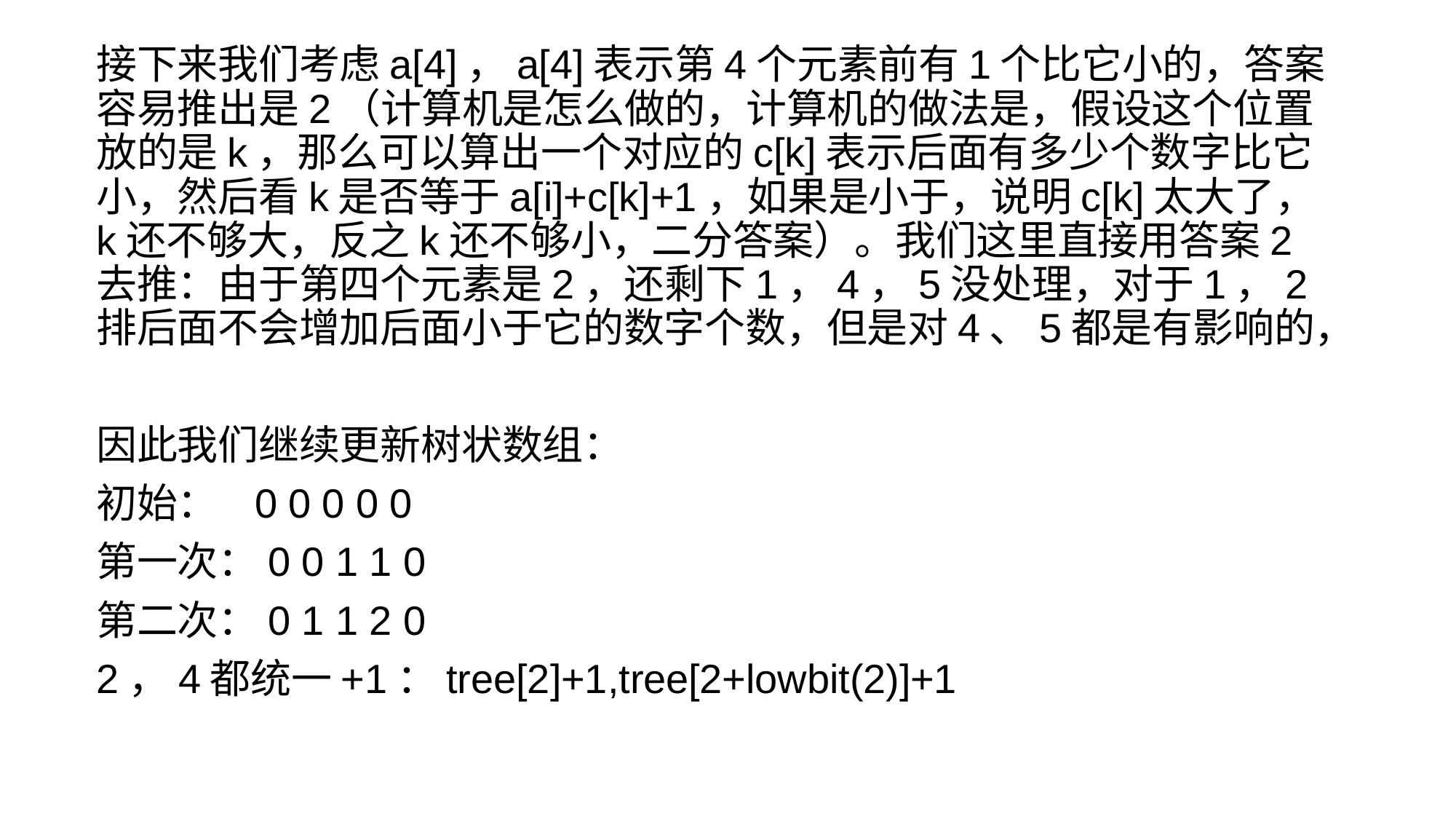

接下来我们考虑a[4]，a[4]表示第4个元素前有1个比它小的，答案容易推出是2（计算机是怎么做的，计算机的做法是，假设这个位置放的是k，那么可以算出一个对应的c[k]表示后面有多少个数字比它小，然后看k是否等于a[i]+c[k]+1，如果是小于，说明c[k]太大了，k还不够大，反之k还不够小，二分答案）。我们这里直接用答案2去推：由于第四个元素是2，还剩下1，4，5没处理，对于1，2排后面不会增加后面小于它的数字个数，但是对4、5都是有影响的，

因此我们继续更新树状数组：
初始：   0 0 0 0 0
第一次：0 0 1 1 0
第二次：0 1 1 2 0
2，4都统一+1：tree[2]+1,tree[2+lowbit(2)]+1